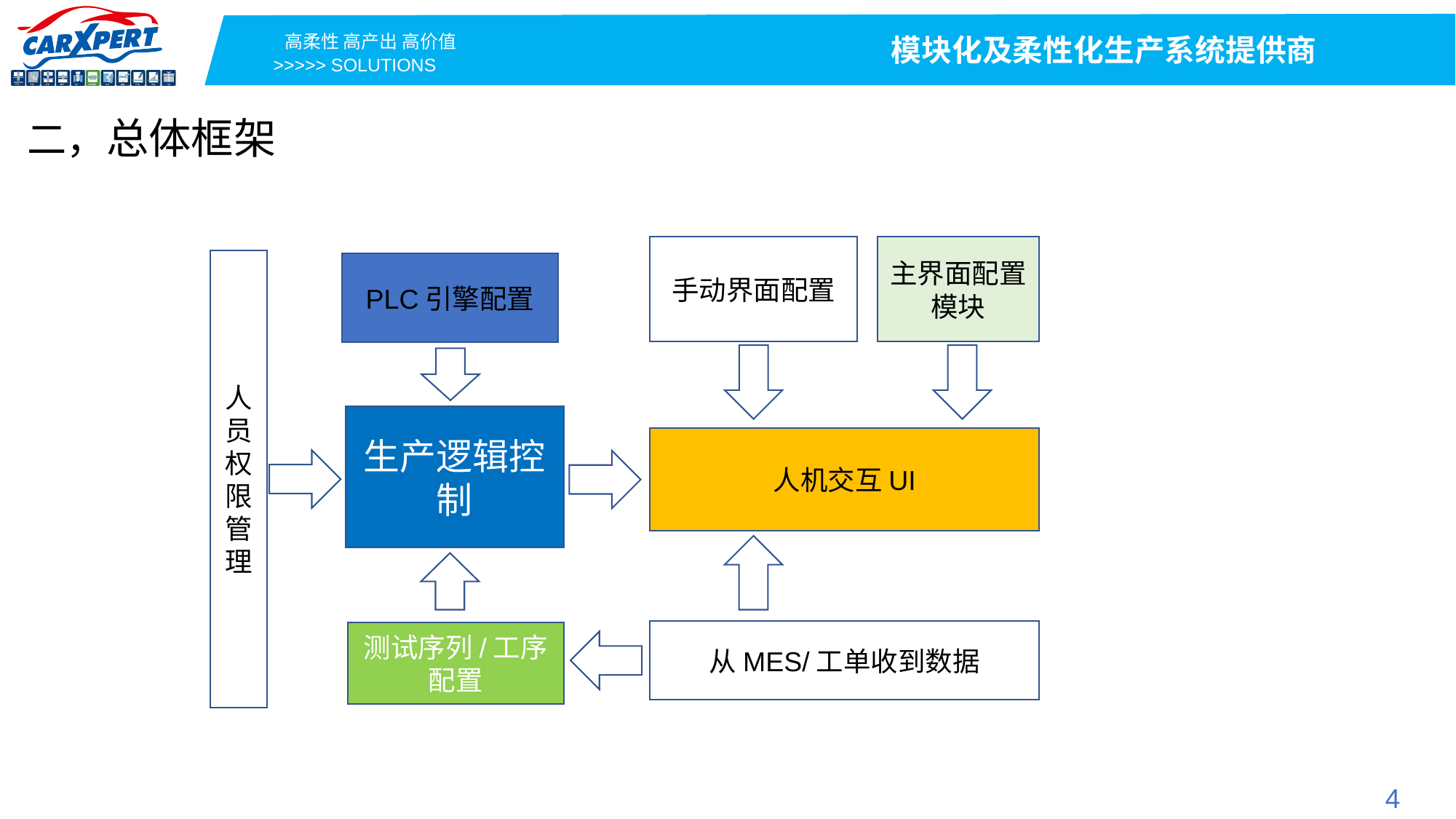

二，总体框架
手动界面配置
主界面配置模块
人员权限管理
PLC引擎配置

生产逻辑控制
人机交互UI

从MES/工单收到数据
测试序列/工序配置